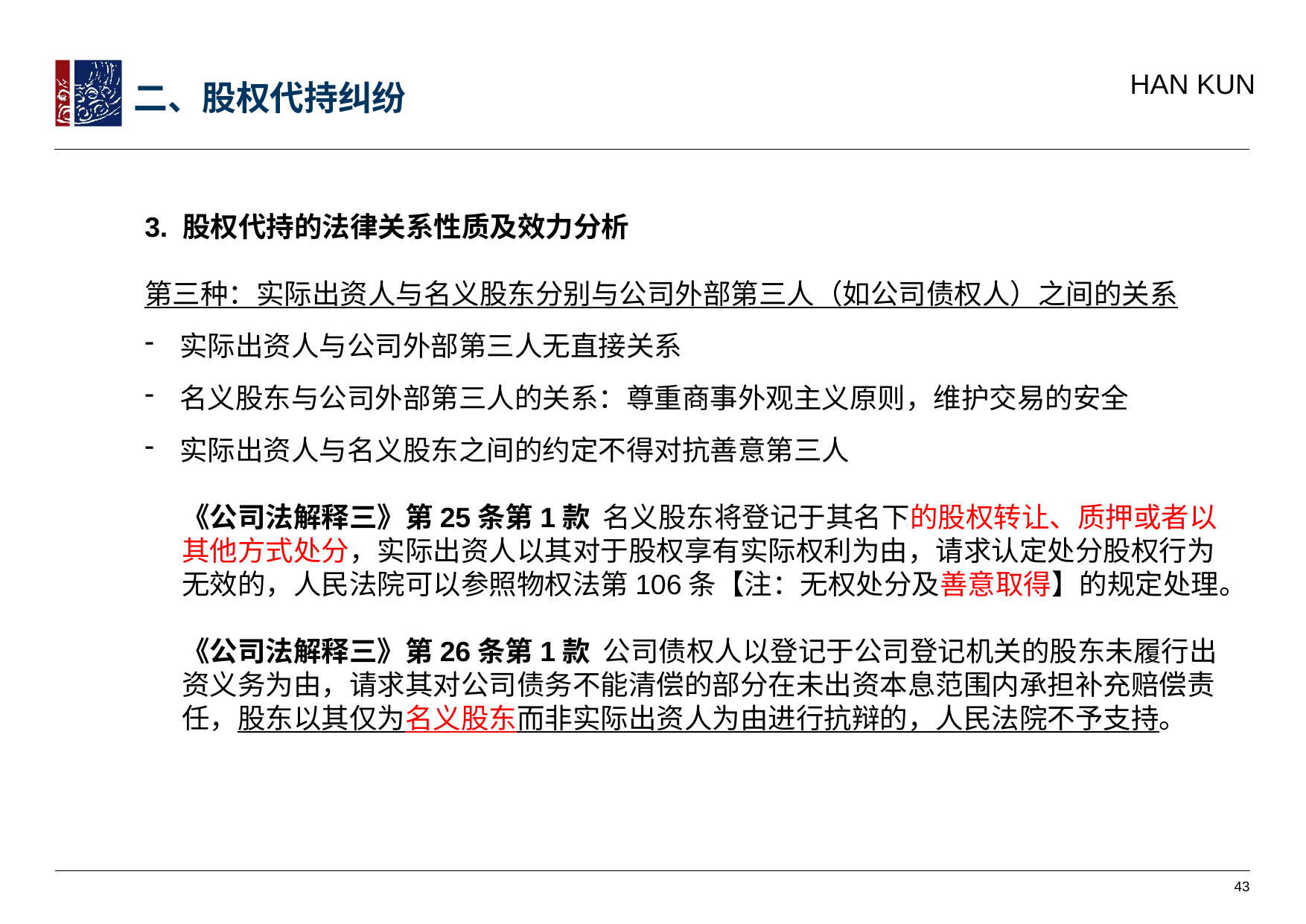

二、股权代持纠纷
3. 股权代持的法律关系性质及效力分析

第三种：实际出资人与名义股东分别与公司外部第三人（如公司债权人）之间的关系
实际出资人与公司外部第三人无直接关系
名义股东与公司外部第三人的关系：尊重商事外观主义原则，维护交易的安全
实际出资人与名义股东之间的约定不得对抗善意第三人

《公司法解释三》第25条第1款  名义股东将登记于其名下的股权转让、质押或者以其他方式处分，实际出资人以其对于股权享有实际权利为由，请求认定处分股权行为无效的，人民法院可以参照物权法第106条【注：无权处分及善意取得】的规定处理。

《公司法解释三》第26条第1款  公司债权人以登记于公司登记机关的股东未履行出资义务为由，请求其对公司债务不能清偿的部分在未出资本息范围内承担补充赔偿责任，股东以其仅为名义股东而非实际出资人为由进行抗辩的，人民法院不予支持。